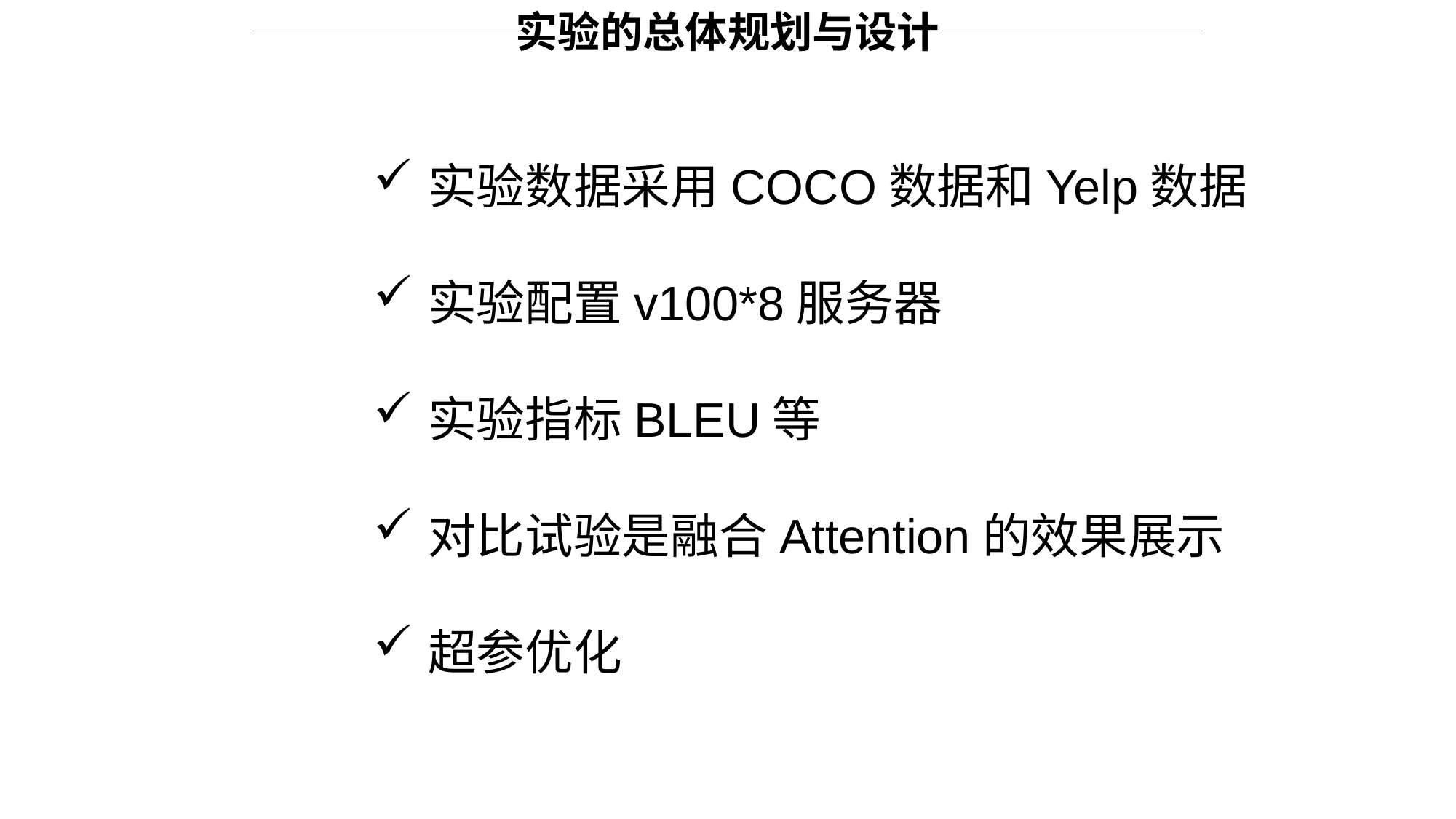

实验的总体规划与设计
实验数据采用COCO数据和Yelp数据

实验配置v100*8服务器

实验指标BLEU等

对比试验是融合Attention的效果展示

超参优化